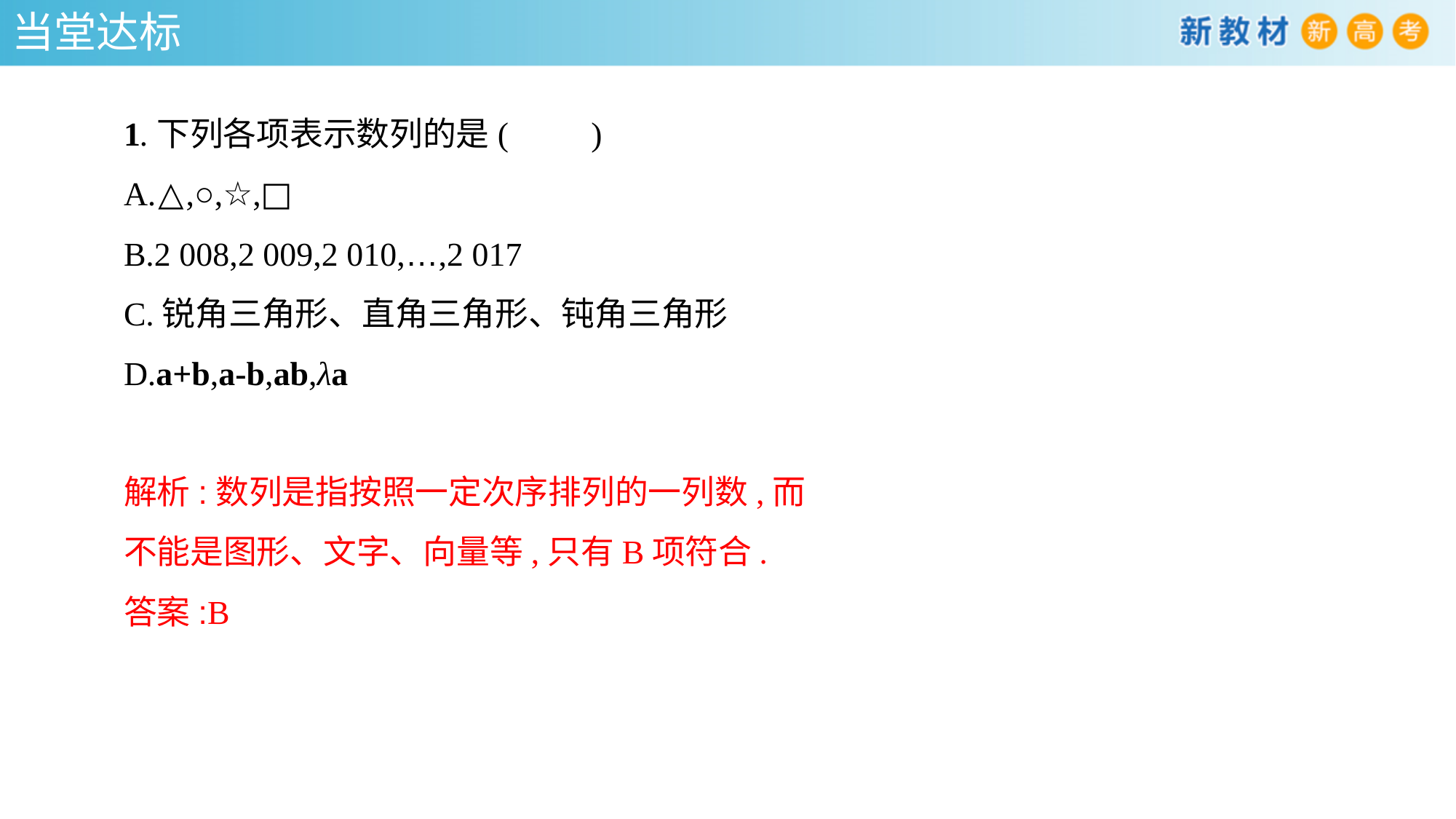

当堂达标
1.下列各项表示数列的是(　　)
A.△,○,☆,□
B.2 008,2 009,2 010,…,2 017
C.锐角三角形、直角三角形、钝角三角形
D.a+b,a-b,ab,λa
解析:数列是指按照一定次序排列的一列数,而不能是图形、文字、向量等,只有B项符合.
答案:B